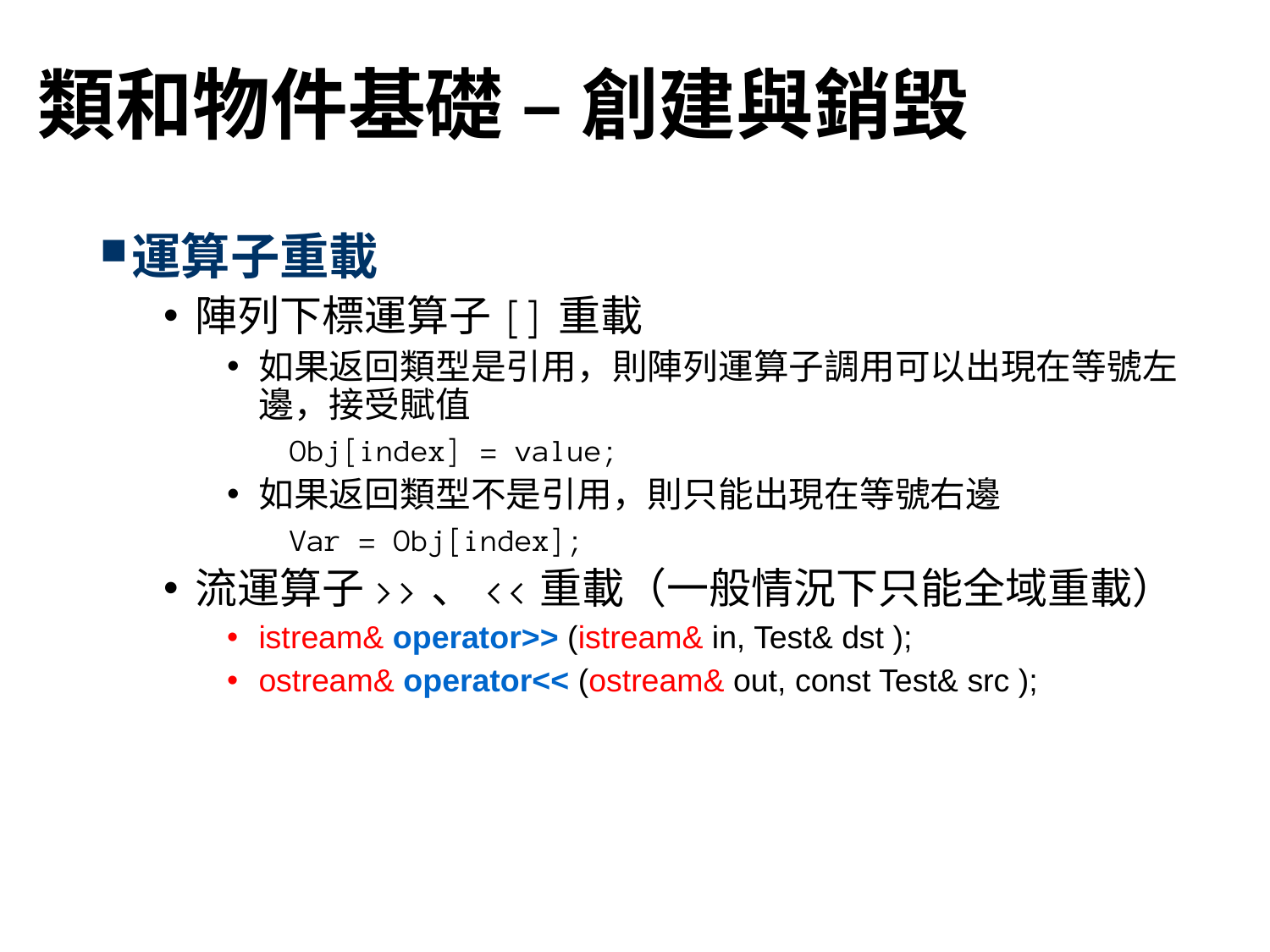

# 類和物件基礎 – 創建與銷毀
運算子重載
陣列下標運算子[]重載
如果返回類型是引用，則陣列運算子調用可以出現在等號左邊，接受賦值
Obj[index] = value;
如果返回類型不是引用，則只能出現在等號右邊
Var = Obj[index];
流運算子>>、<<重載（一般情況下只能全域重載）
istream& operator>> (istream& in, Test& dst );
ostream& operator<< (ostream& out, const Test& src );